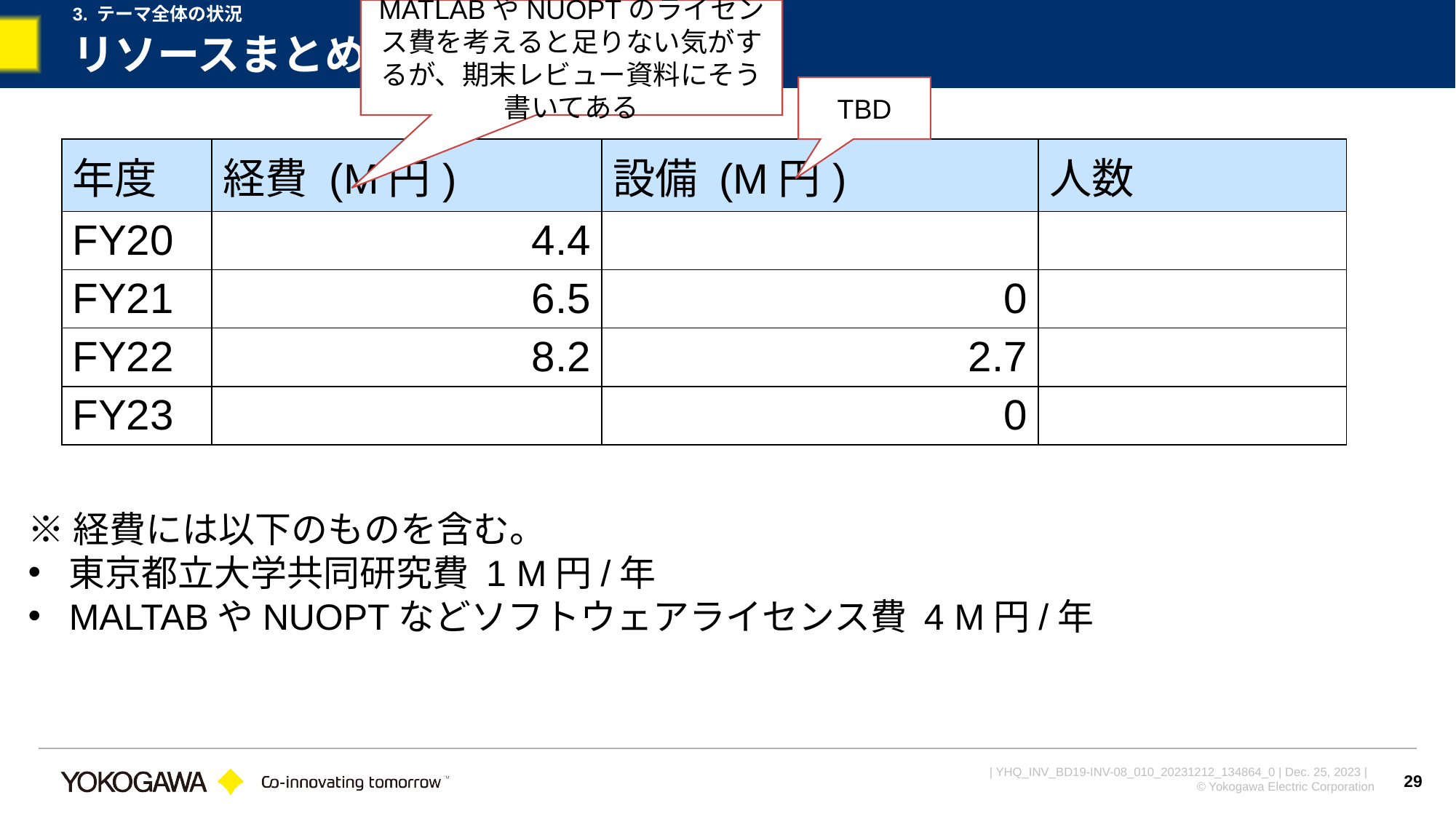

3. テーマ全体の状況
MATLABやNUOPTのライセンス費を考えると足りない気がするが、期末レビュー資料にそう書いてある
# リソースまとめ
TBD
| 年度 | 経費 (M円) | 設備 (M円) | 人数 |
| --- | --- | --- | --- |
| FY20 | 4.4 |  |  |
| FY21 | 6.5 | 0 |  |
| FY22 | 8.2 | 2.7 |  |
| FY23 |  | 0 |  |
※経費には以下のものを含む。
東京都立大学共同研究費 1 M円/年
MALTABやNUOPTなどソフトウェアライセンス費 4 M円/年
29